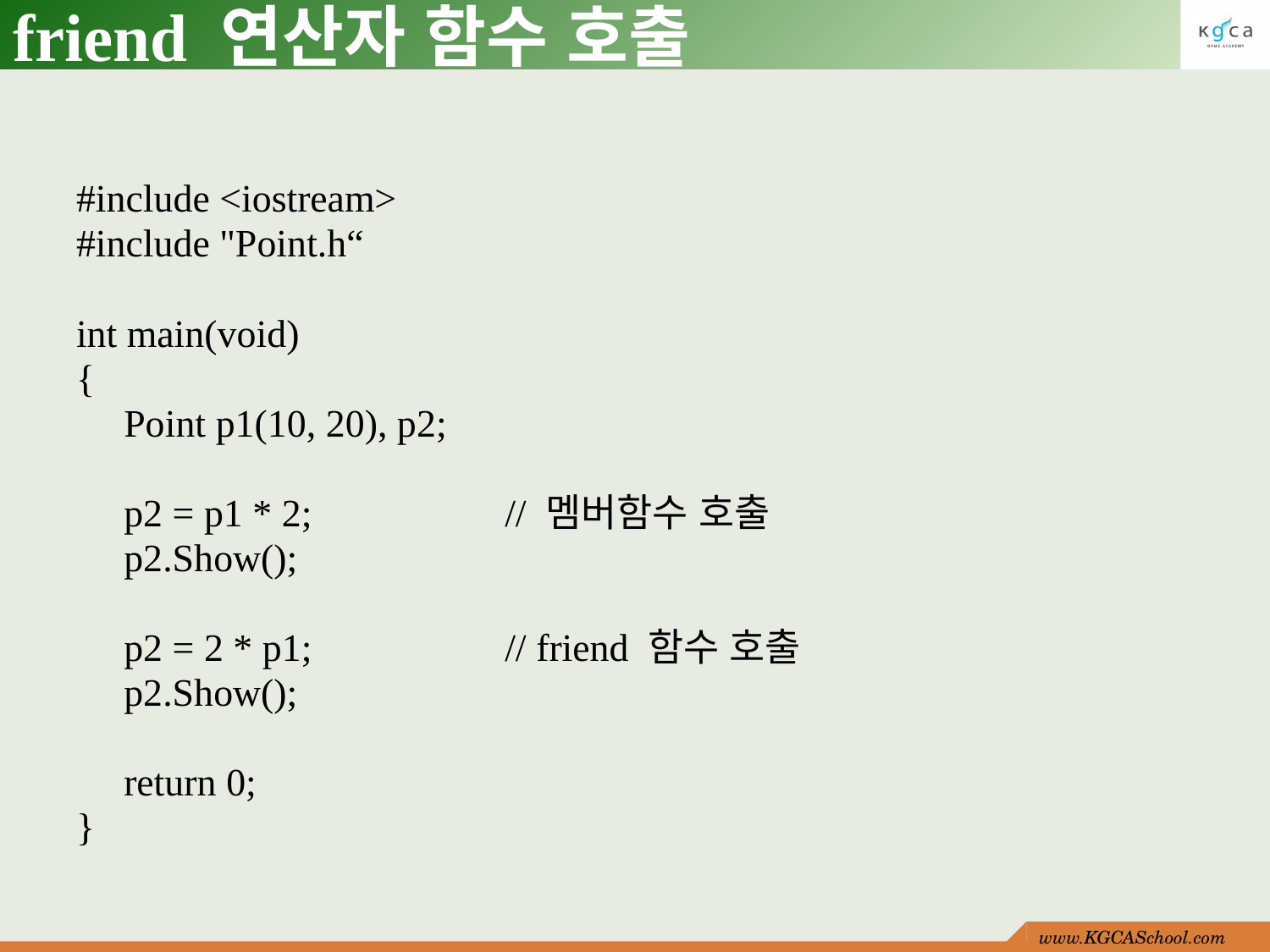

# friend 연산자 함수 호출
#include <iostream>
#include "Point.h“

int main(void)
{
	Point p1(10, 20), p2;

	p2 = p1 * 2;		// 멤버함수 호출
	p2.Show();

	p2 = 2 * p1;		// friend 함수 호출
	p2.Show();

	return 0;
}